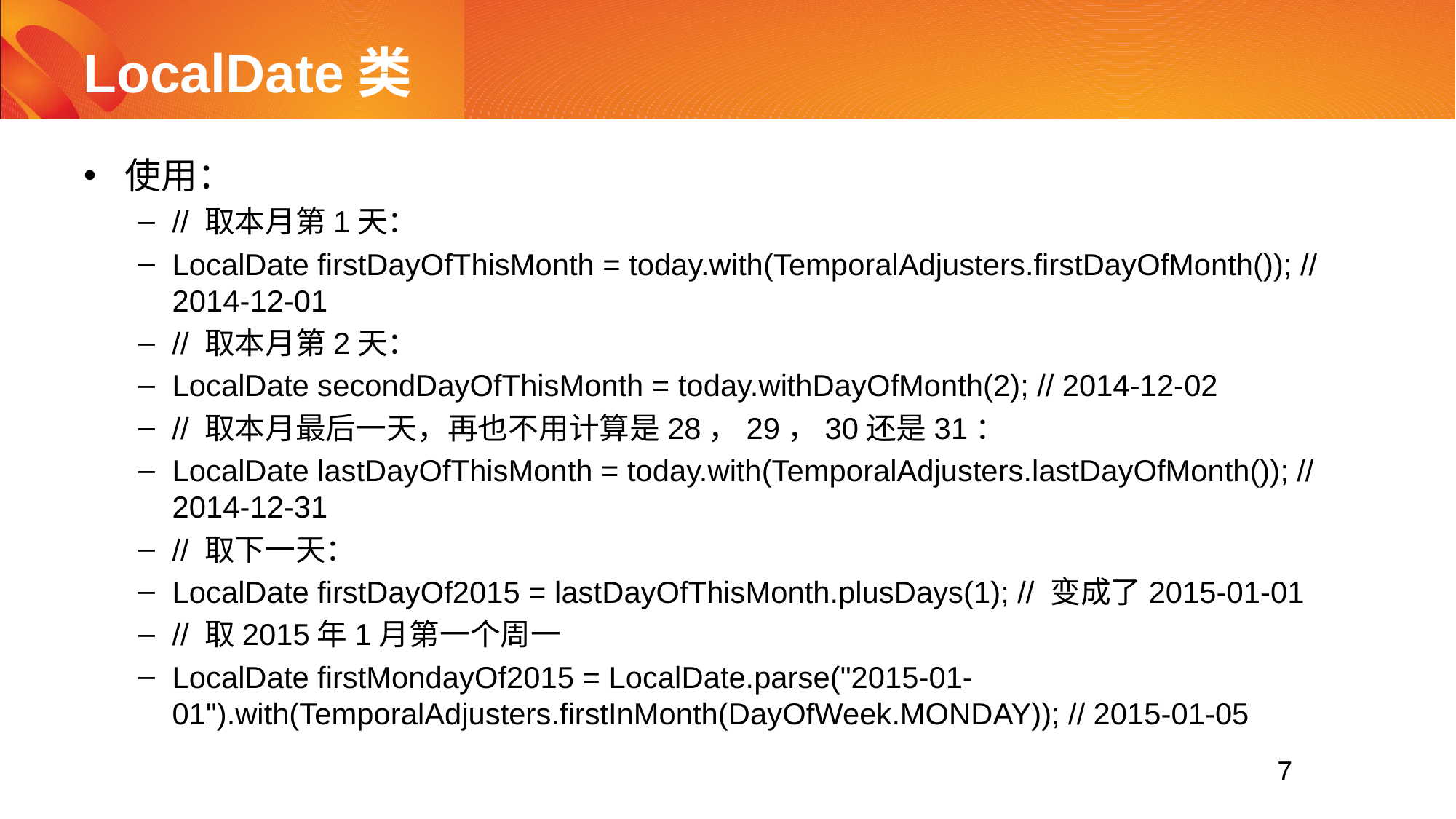

# LocalDate类
使用：
// 取本月第1天：
LocalDate firstDayOfThisMonth = today.with(TemporalAdjusters.firstDayOfMonth()); // 2014-12-01
// 取本月第2天：
LocalDate secondDayOfThisMonth = today.withDayOfMonth(2); // 2014-12-02
// 取本月最后一天，再也不用计算是28，29，30还是31：
LocalDate lastDayOfThisMonth = today.with(TemporalAdjusters.lastDayOfMonth()); // 2014-12-31
// 取下一天：
LocalDate firstDayOf2015 = lastDayOfThisMonth.plusDays(1); // 变成了2015-01-01
// 取2015年1月第一个周一
LocalDate firstMondayOf2015 = LocalDate.parse("2015-01-01").with(TemporalAdjusters.firstInMonth(DayOfWeek.MONDAY)); // 2015-01-05